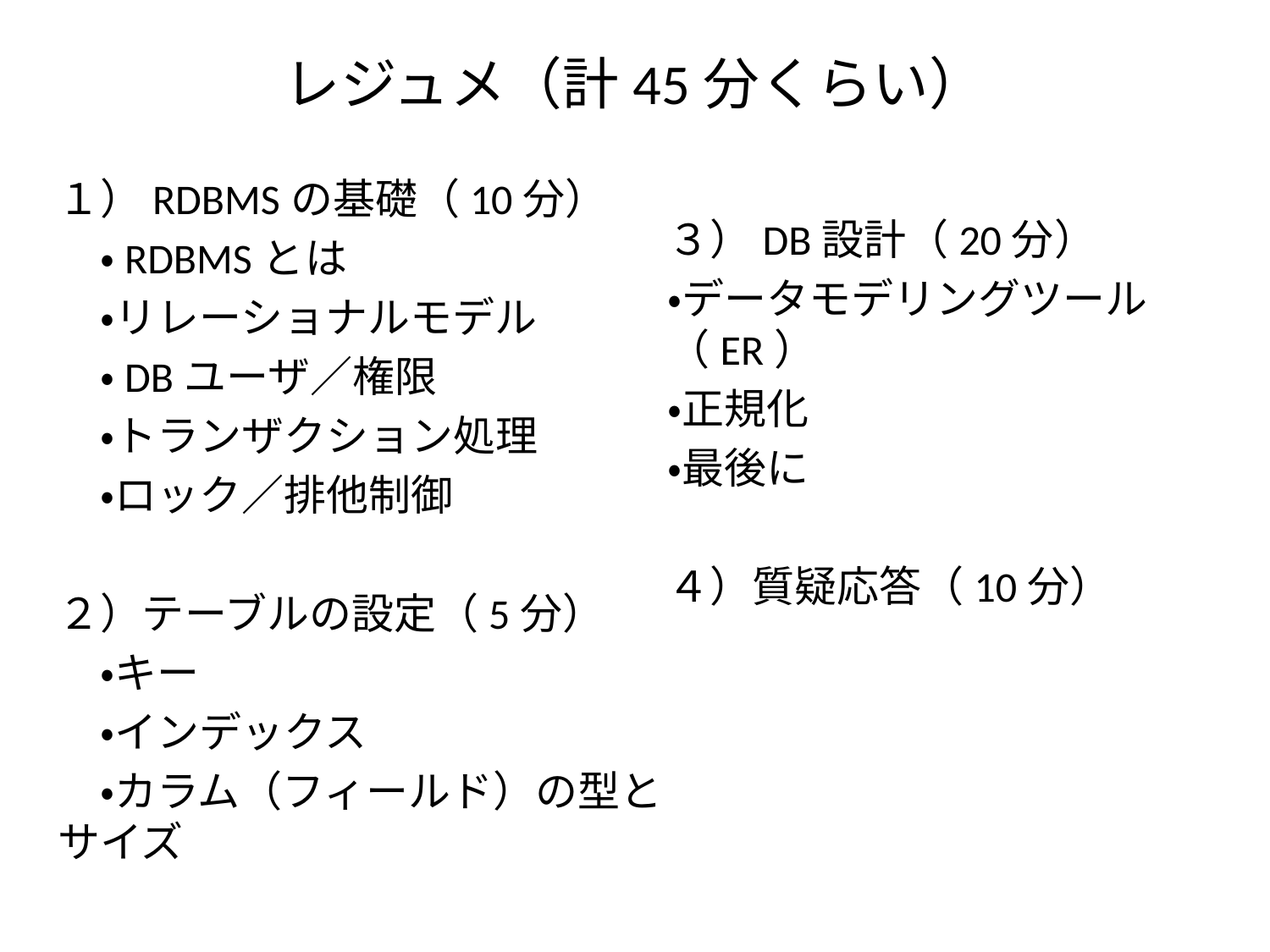

# レジュメ（計45分くらい）
１）RDBMSの基礎（10分）
　・RDBMSとは
　・リレーショナルモデル
　・DBユーザ／権限
　・トランザクション処理
　・ロック／排他制御

２）テーブルの設定（5分）
　・キー
　・インデックス
　・カラム（フィールド）の型とサイズ

３）DB設計（20分）
・データモデリングツール（ER）
・正規化
・最後に

４）質疑応答（10分）